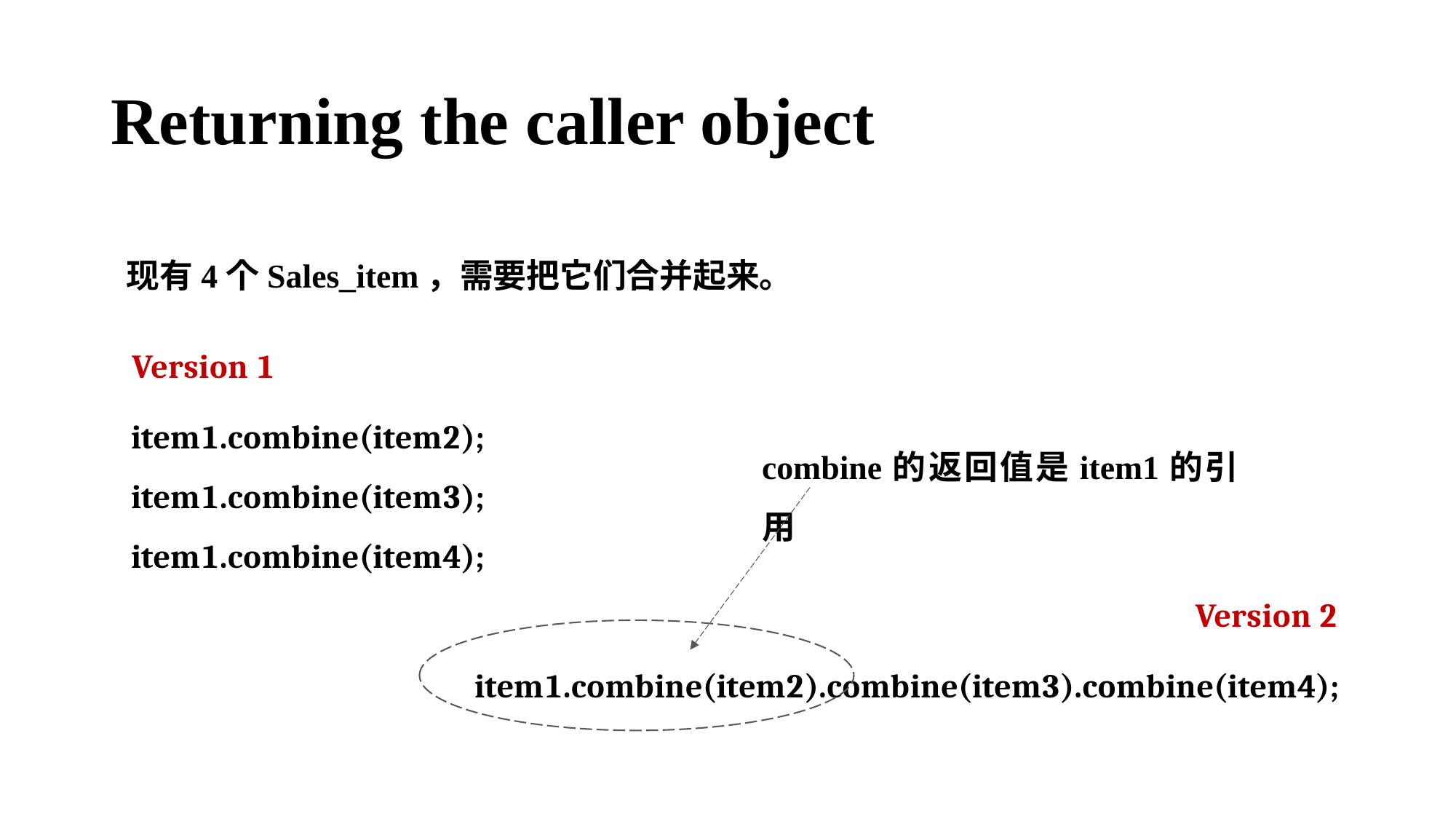

# Returning the caller object
现有4个Sales_item，需要把它们合并起来。
Version 1
item1.combine(item2);
item1.combine(item3);
item1.combine(item4);
combine的返回值是item1的引用
Version 2

item1.combine(item2).combine(item3).combine(item4);